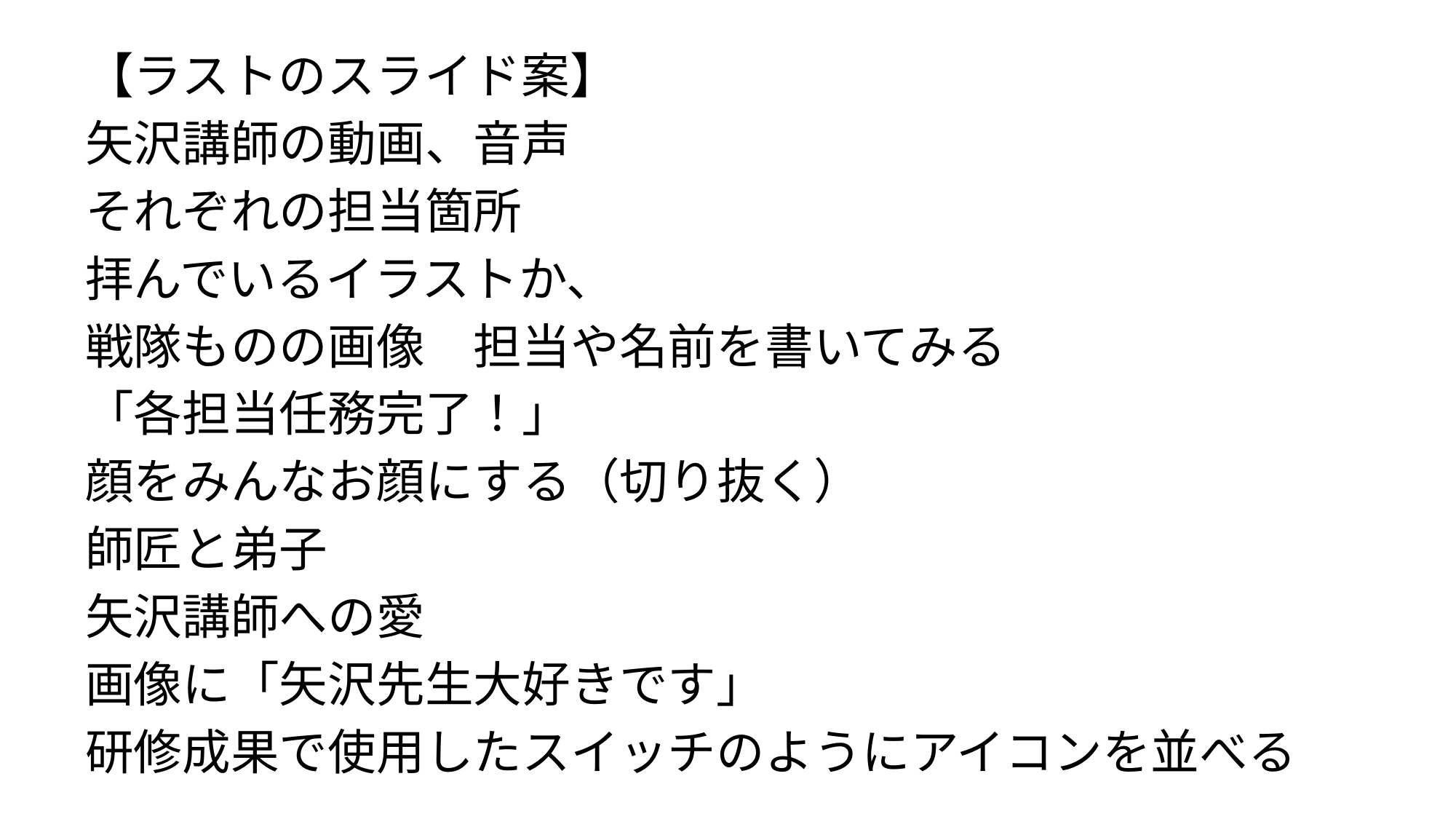

【ラストのスライド案】
矢沢講師の動画、音声
それぞれの担当箇所
拝んでいるイラストか、
戦隊ものの画像　担当や名前を書いてみる
「各担当任務完了！」
顔をみんなお顔にする（切り抜く）
師匠と弟子
矢沢講師への愛
画像に「矢沢先生大好きです」
研修成果で使用したスイッチのようにアイコンを並べる